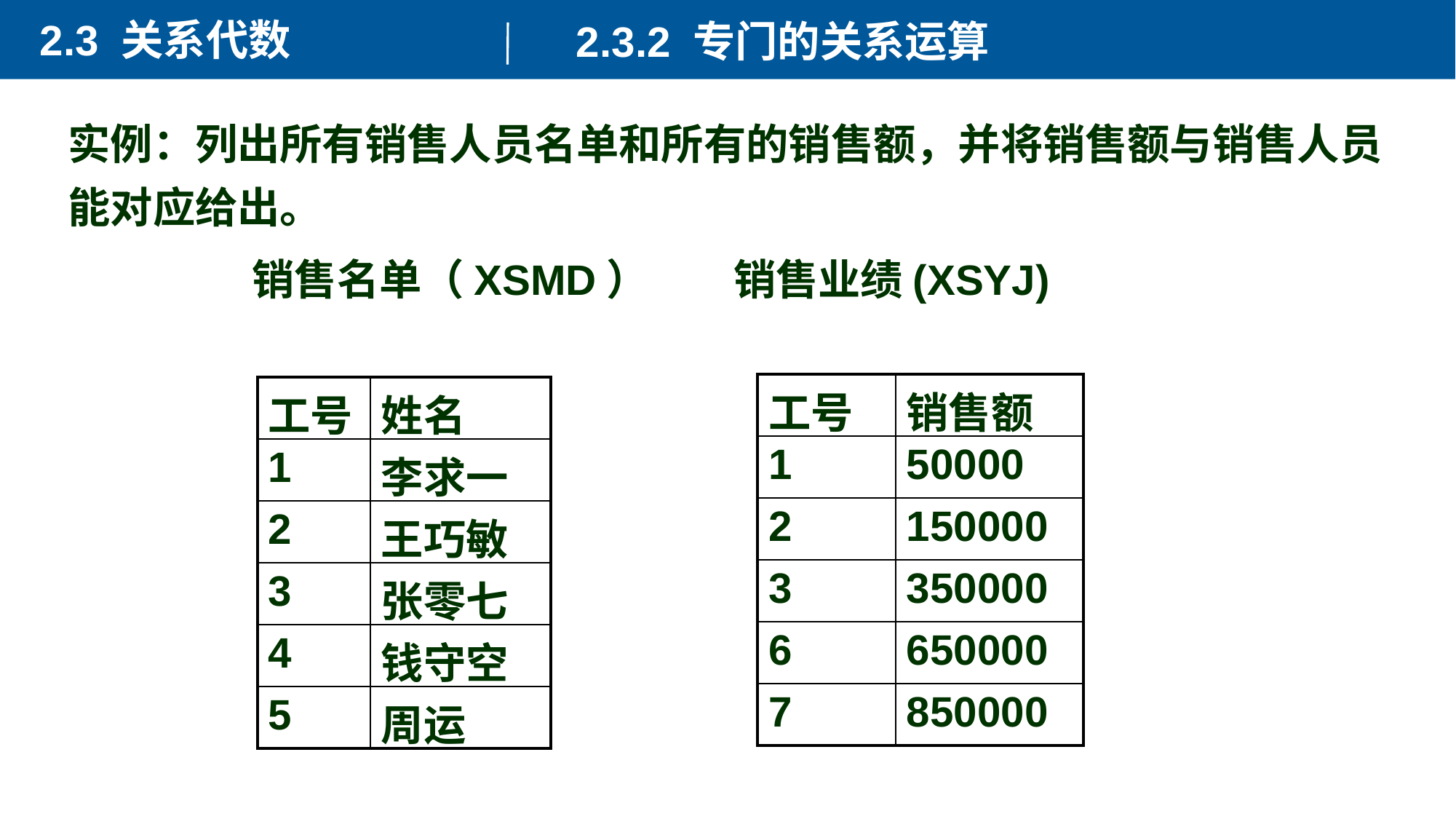

2.3 关系代数
2.3.2 专门的关系运算
实例：列出所有销售人员名单和所有的销售额，并将销售额与销售人员能对应给出。
销售名单（XSMD）
销售业绩(XSYJ)
| 工号 | 销售额 |
| --- | --- |
| 1 | 50000 |
| 2 | 150000 |
| 3 | 350000 |
| 6 | 650000 |
| 7 | 850000 |
| 工号 | 姓名 |
| --- | --- |
| 1 | 李求一 |
| 2 | 王巧敏 |
| 3 | 张零七 |
| 4 | 钱守空 |
| 5 | 周运 |